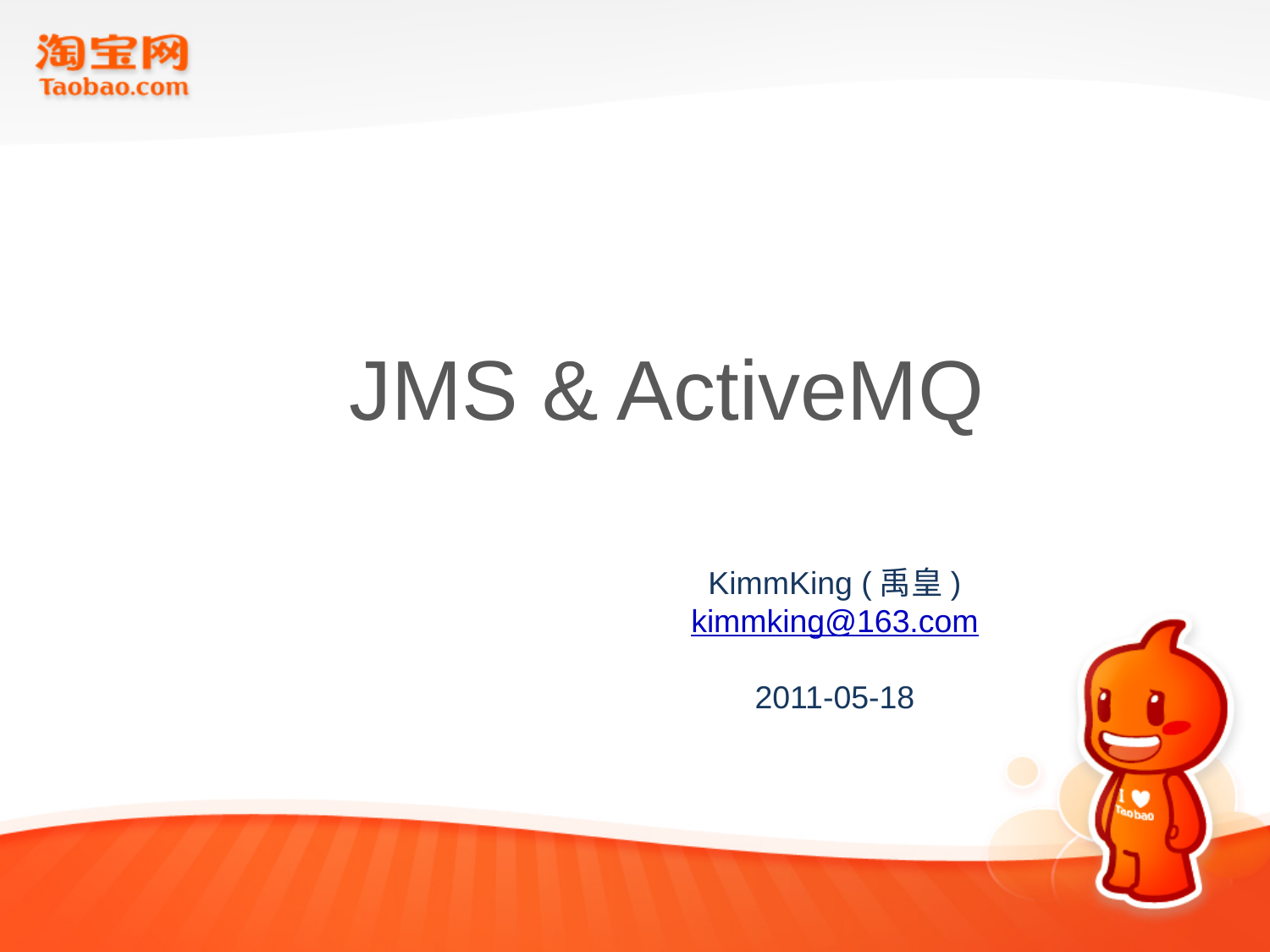

JMS & ActiveMQ
KimmKing (禹皇)
kimmking@163.com

2011-05-18